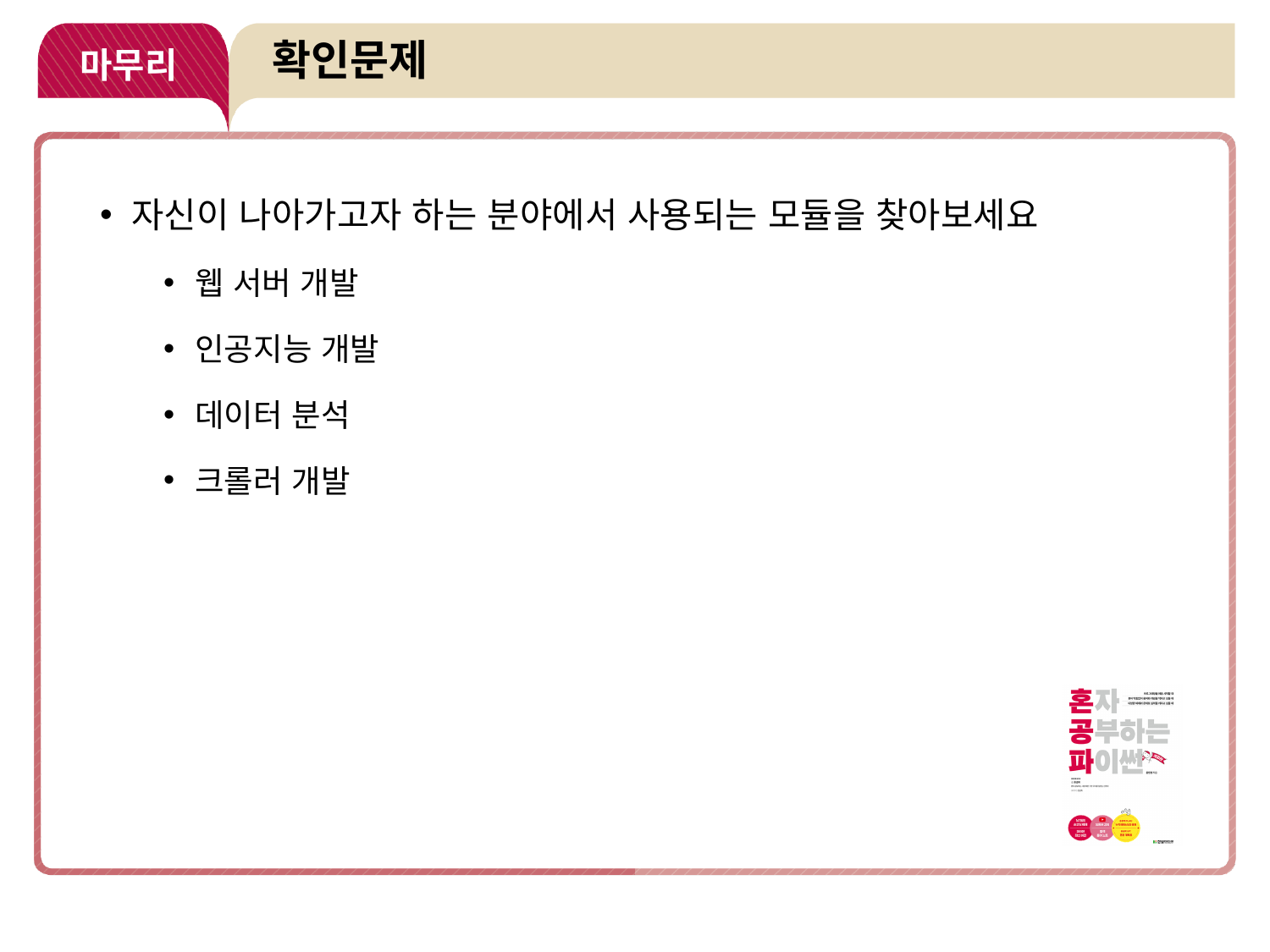

# 확인문제
마무리
자신이 나아가고자 하는 분야에서 사용되는 모듈을 찾아보세요
웹 서버 개발
인공지능 개발
데이터 분석
크롤러 개발